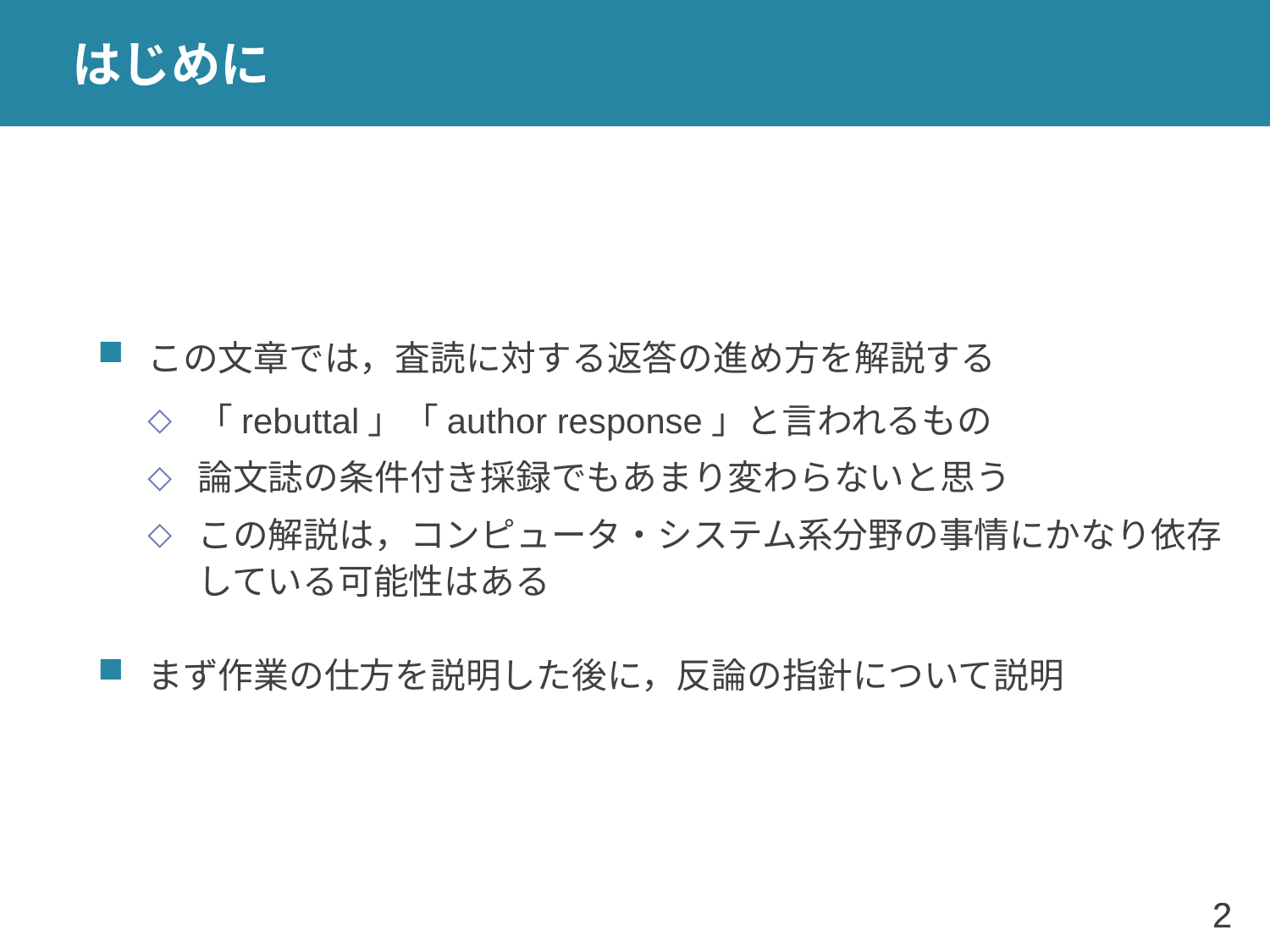

# はじめに
この文章では，査読に対する返答の進め方を解説する
「rebuttal」「author response」と言われるもの
論文誌の条件付き採録でもあまり変わらないと思う
この解説は，コンピュータ・システム系分野の事情にかなり依存している可能性はある
まず作業の仕方を説明した後に，反論の指針について説明